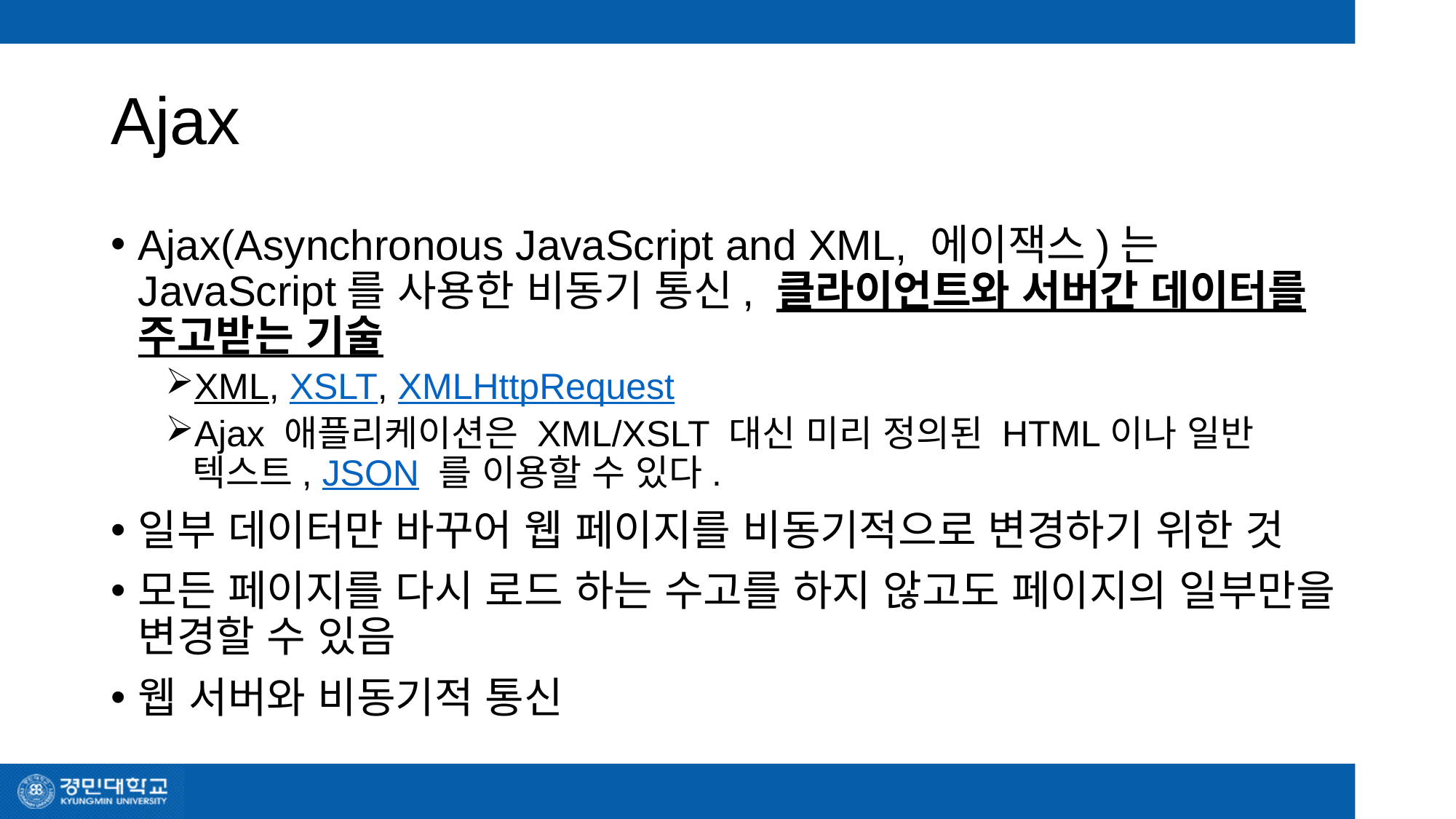

# Ajax
Ajax(Asynchronous JavaScript and XML, 에이잭스)는 JavaScript를 사용한 비동기 통신, 클라이언트와 서버간 데이터를 주고받는 기술
XML, XSLT, XMLHttpRequest
Ajax 애플리케이션은 XML/XSLT 대신 미리 정의된 HTML이나 일반 텍스트, JSON 를 이용할 수 있다.
일부 데이터만 바꾸어 웹 페이지를 비동기적으로 변경하기 위한 것
모든 페이지를 다시 로드 하는 수고를 하지 않고도 페이지의 일부만을 변경할 수 있음
웹 서버와 비동기적 통신